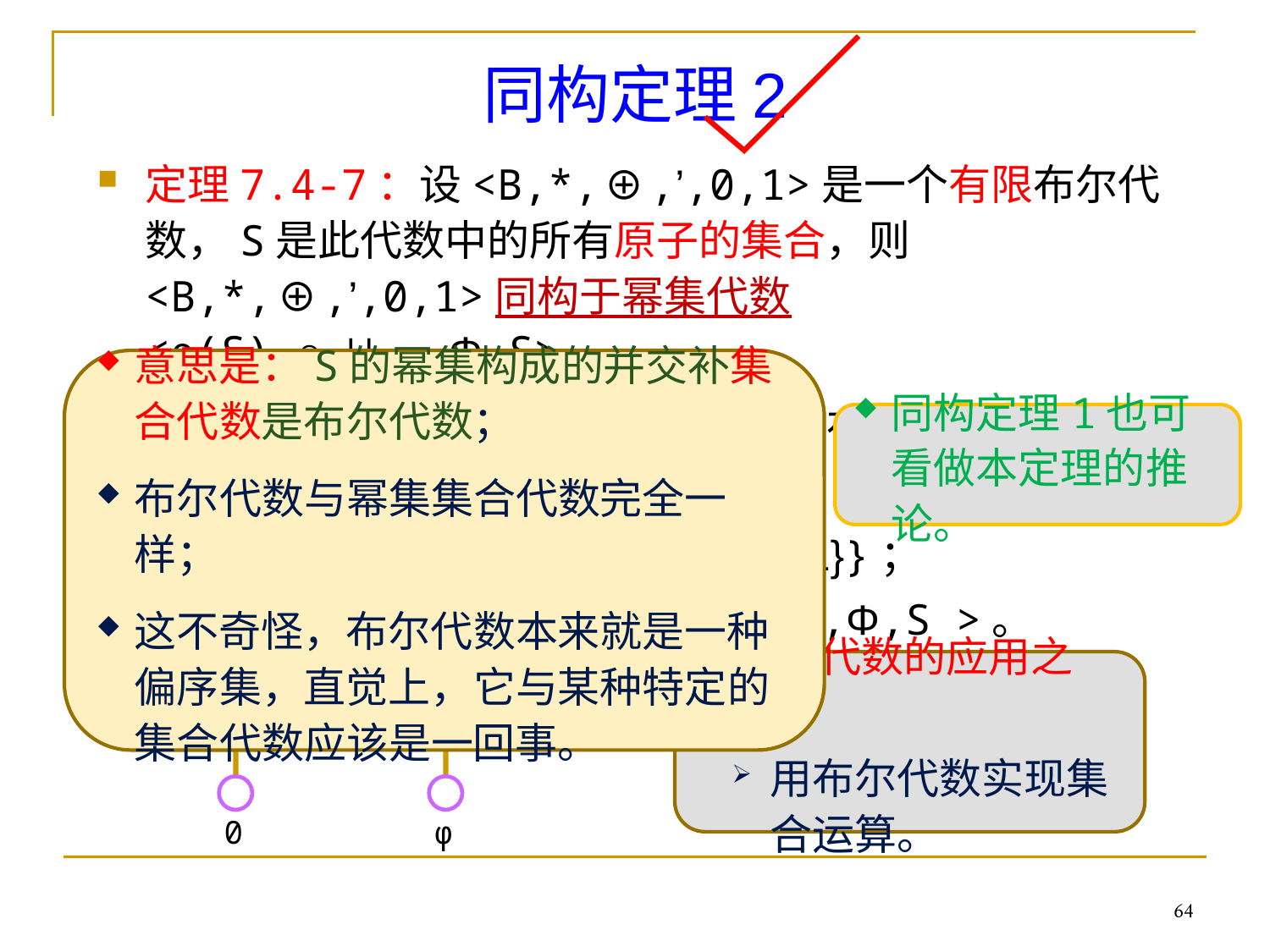

# 同构定理2
定理7.4-7：设<B,*,⊕,’,0,1>是一个有限布尔代数，S是此代数中的所有原子的集合，则<B,*,⊕,’,0,1>同构于幂集代数<ρ(S),∩,∪,-,Φ,S>。
例：<{0,1},⊗,⊕,’,0,1>是有限布尔代数；
该代数原子的集合：S={1}；
幂集： ρ(S)=ρ({1})={Φ，{1}}；
幂集代数：<{Φ，{1}},∩,∪,-,Φ,S >。
意思是：S的幂集构成的并交补集合代数是布尔代数；
布尔代数与幂集集合代数完全一样；
这不奇怪，布尔代数本来就是一种偏序集，直觉上，它与某种特定的集合代数应该是一回事。
同构定理1也可看做本定理的推论。
{1}

φ
1

0
布尔代数的应用之一：
用布尔代数实现集合运算。
64